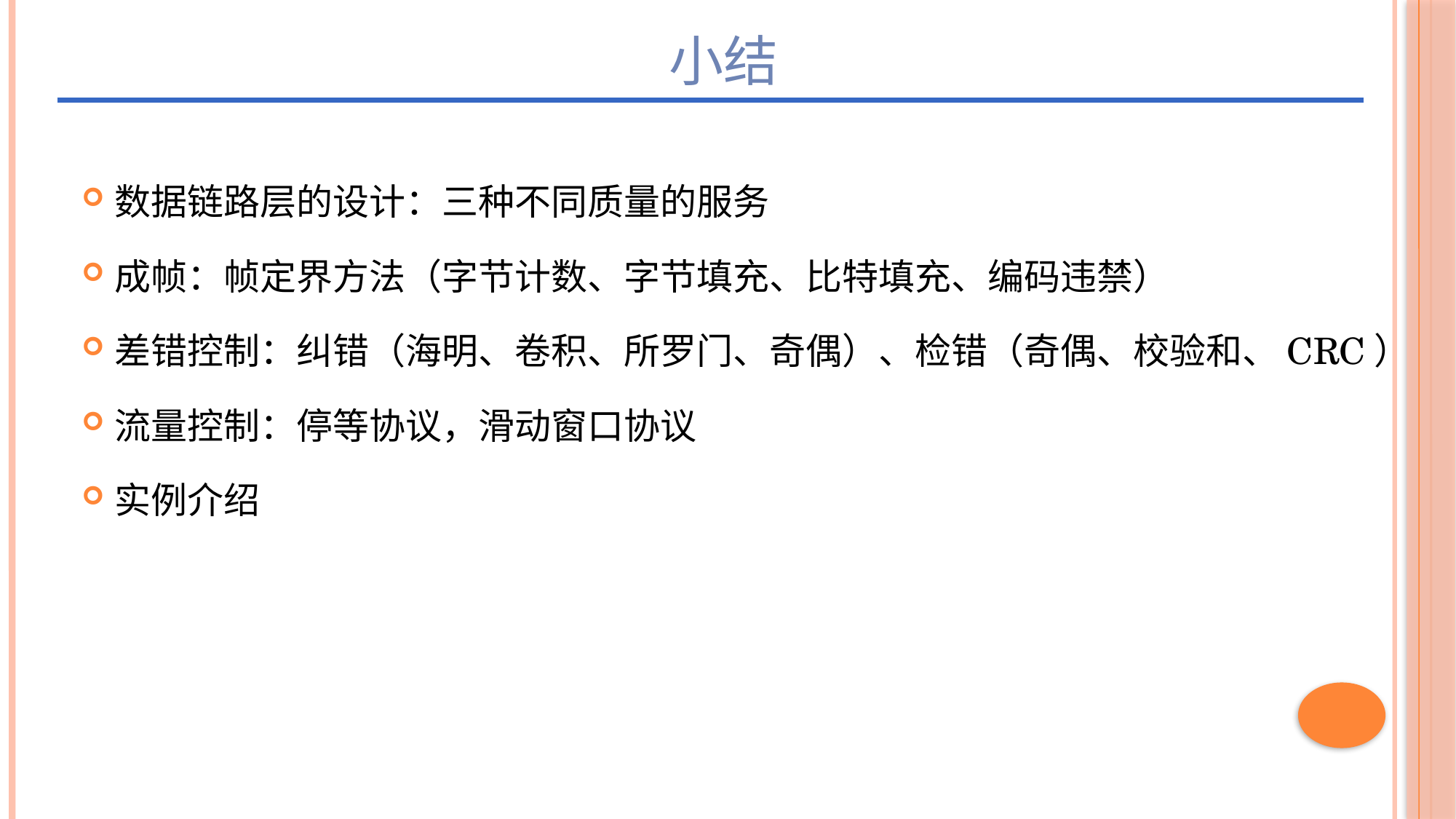

小结
数据链路层的设计：三种不同质量的服务
成帧：帧定界方法（字节计数、字节填充、比特填充、编码违禁）
差错控制：纠错（海明、卷积、所罗门、奇偶）、检错（奇偶、校验和、CRC）
流量控制：停等协议，滑动窗口协议
实例介绍